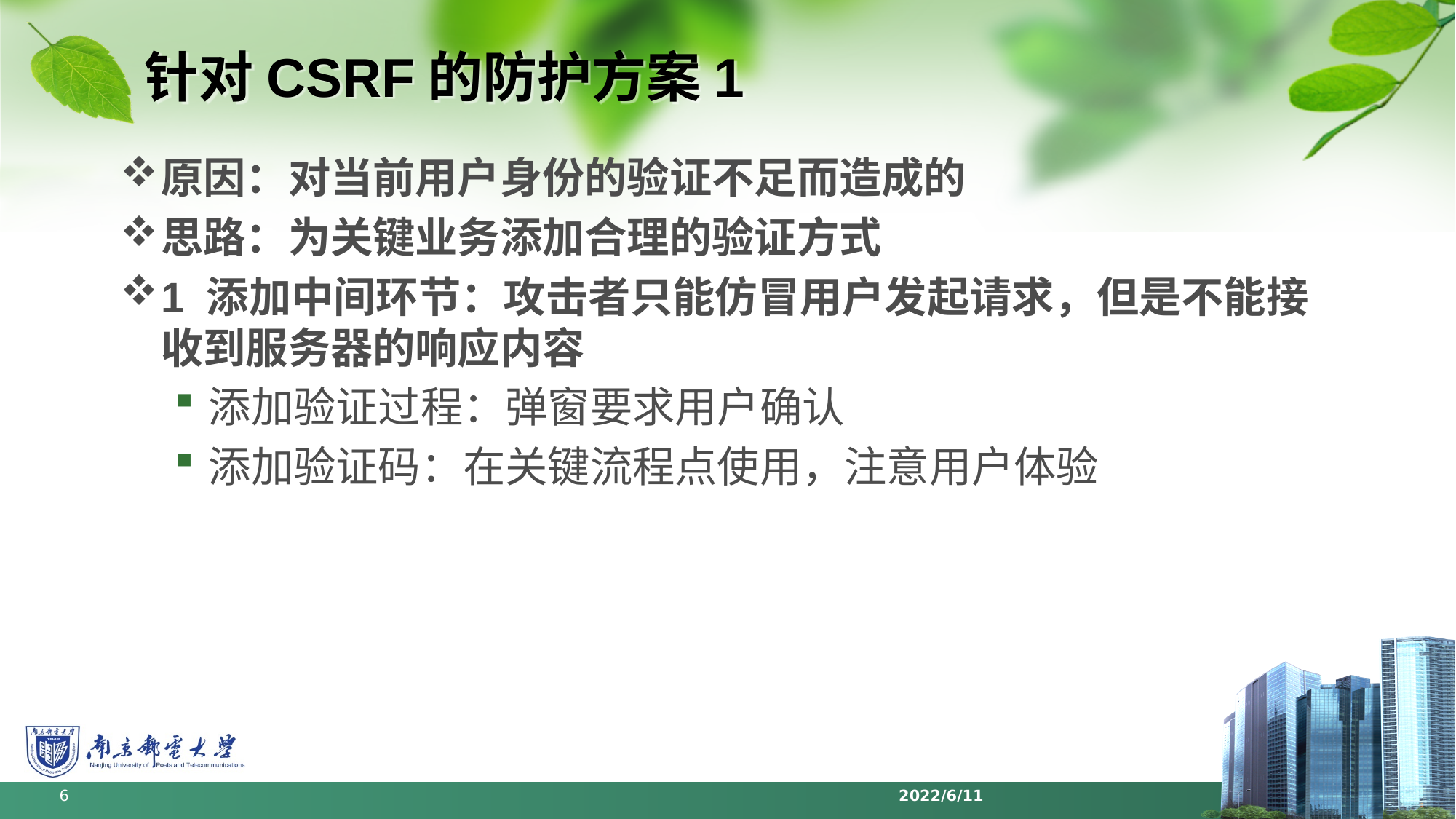

# 针对CSRF的防护方案1
原因：对当前用户身份的验证不足而造成的
思路：为关键业务添加合理的验证方式
1 添加中间环节：攻击者只能仿冒用户发起请求，但是不能接收到服务器的响应内容
添加验证过程：弹窗要求用户确认
添加验证码：在关键流程点使用，注意用户体验

6
2022/6/11